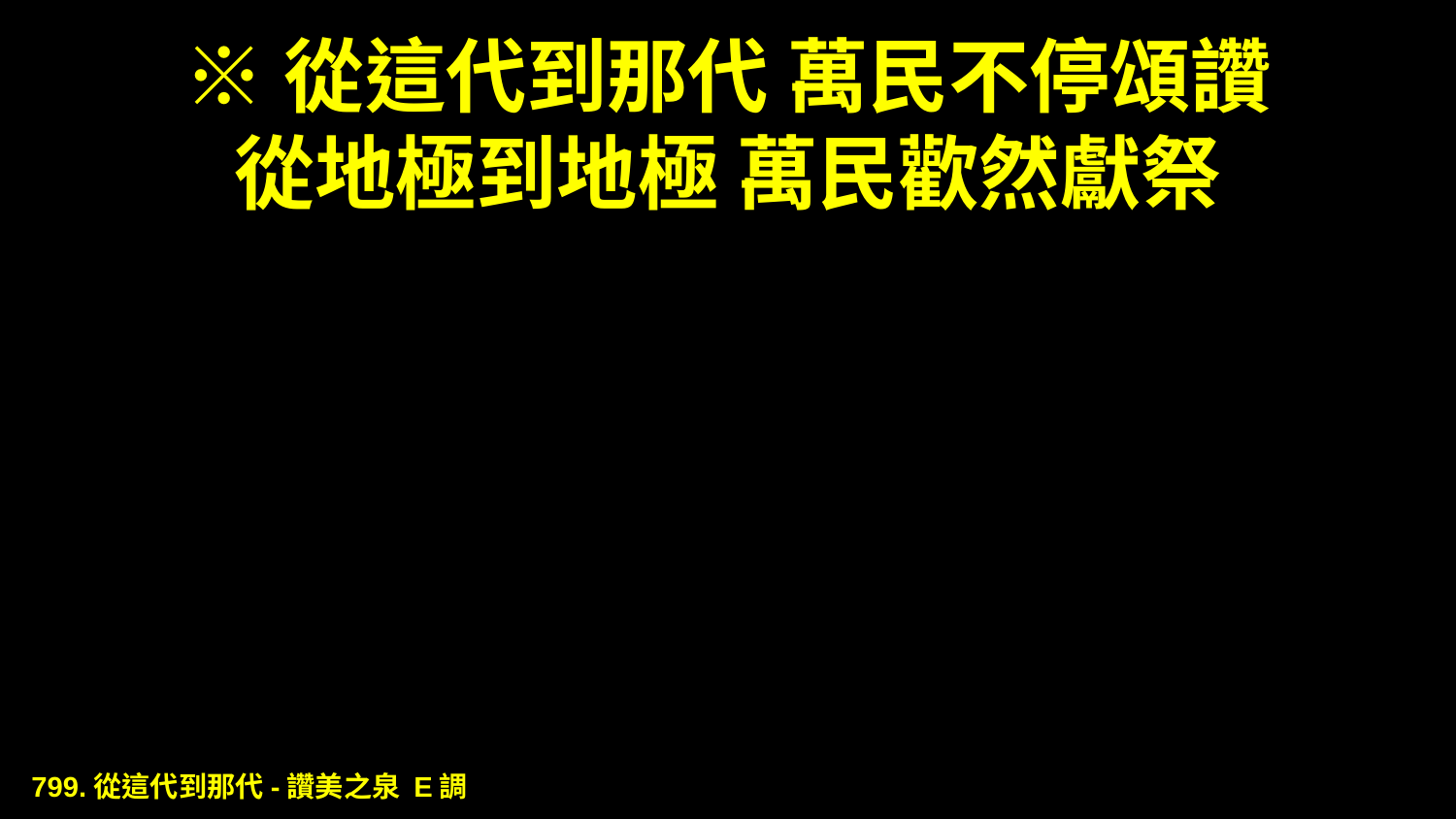

# ※從這代到那代 萬民不停頌讚 從地極到地極 萬民歡然獻祭
799.從這代到那代-讚美之泉 E調